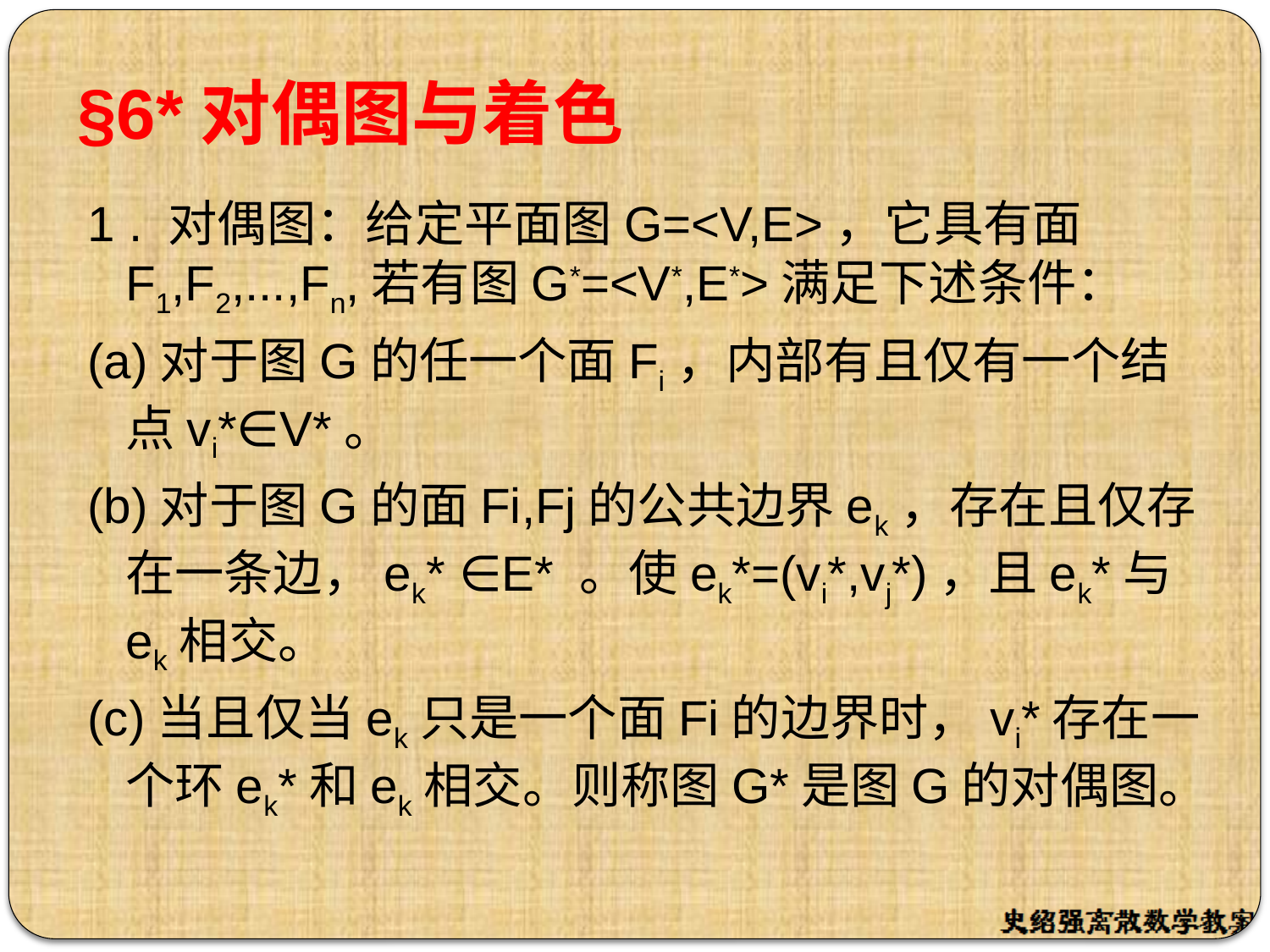

# §6*对偶图与着色
1 . 对偶图：给定平面图G=<V,E>，它具有面F1,F2,...,Fn,若有图G*=<V*,E*>满足下述条件：
(a)对于图G的任一个面Fi，内部有且仅有一个结点vi*∈V*。
(b)对于图G的面Fi,Fj的公共边界ek，存在且仅存在一条边，ek* ∈E* 。使ek*=(vi*,vj*)，且ek*与ek相交。
(c)当且仅当ek只是一个面Fi的边界时，vi*存在一个环ek*和ek相交。则称图G*是图G的对偶图。